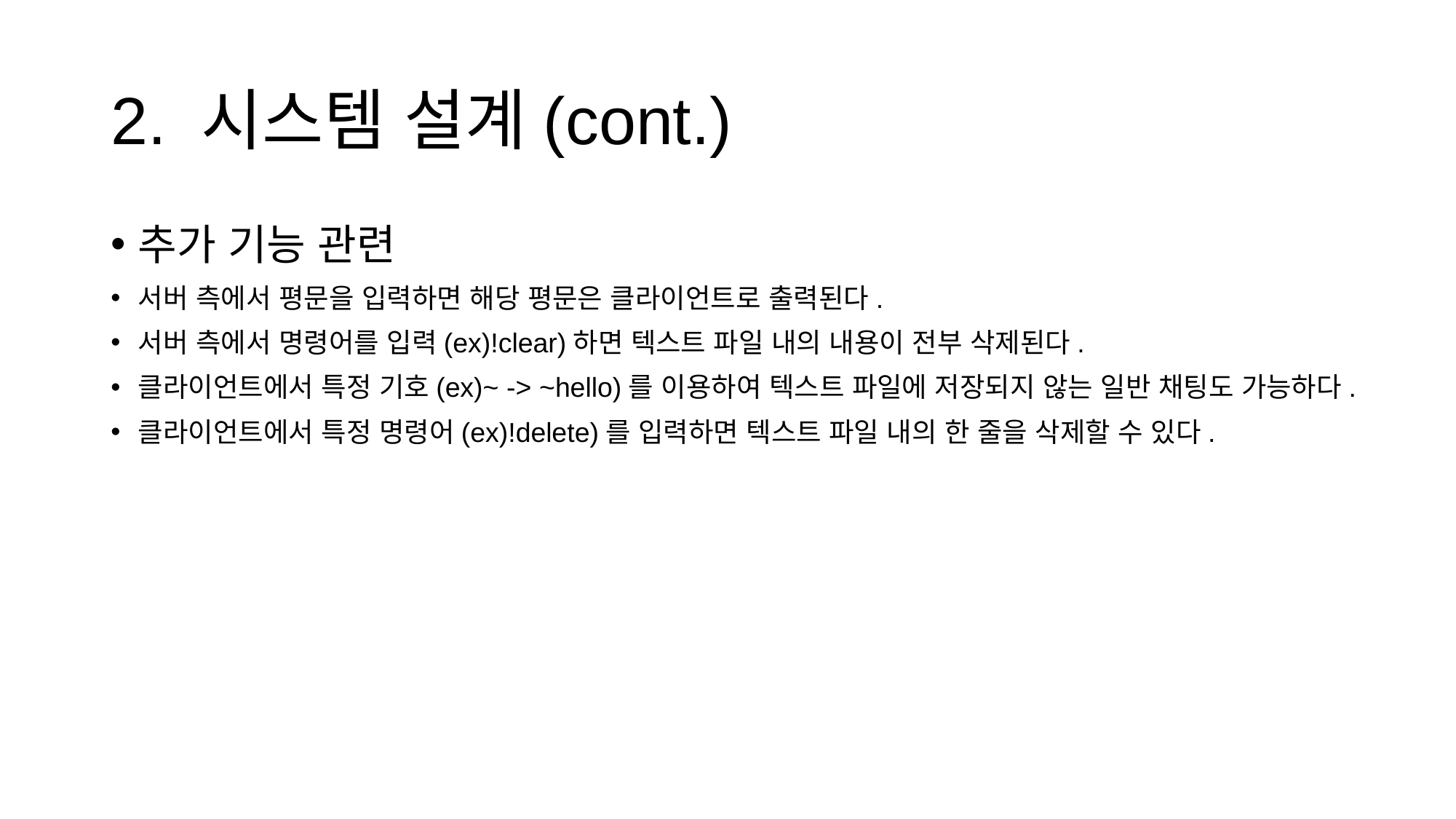

# 2. 시스템 설계(cont.)
추가 기능 관련
서버 측에서 평문을 입력하면 해당 평문은 클라이언트로 출력된다.
서버 측에서 명령어를 입력(ex)!clear)하면 텍스트 파일 내의 내용이 전부 삭제된다.
클라이언트에서 특정 기호(ex)~ -> ~hello)를 이용하여 텍스트 파일에 저장되지 않는 일반 채팅도 가능하다.
클라이언트에서 특정 명령어(ex)!delete)를 입력하면 텍스트 파일 내의 한 줄을 삭제할 수 있다.